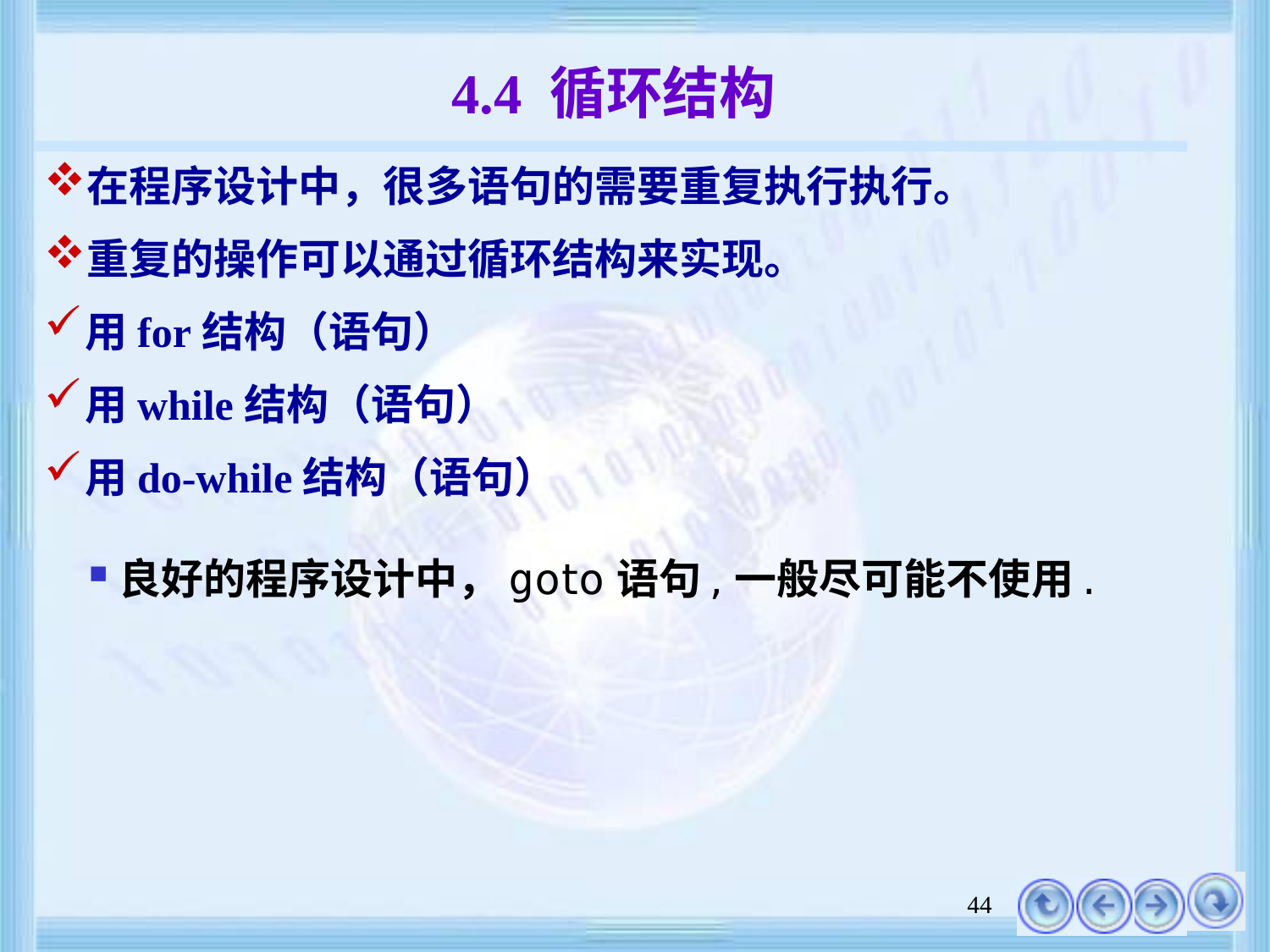

# 4.4 循环结构
在程序设计中，很多语句的需要重复执行执行。
重复的操作可以通过循环结构来实现。
用for结构（语句）
用while结构（语句）
用do-while结构（语句）
良好的程序设计中，goto语句,一般尽可能不使用.
44